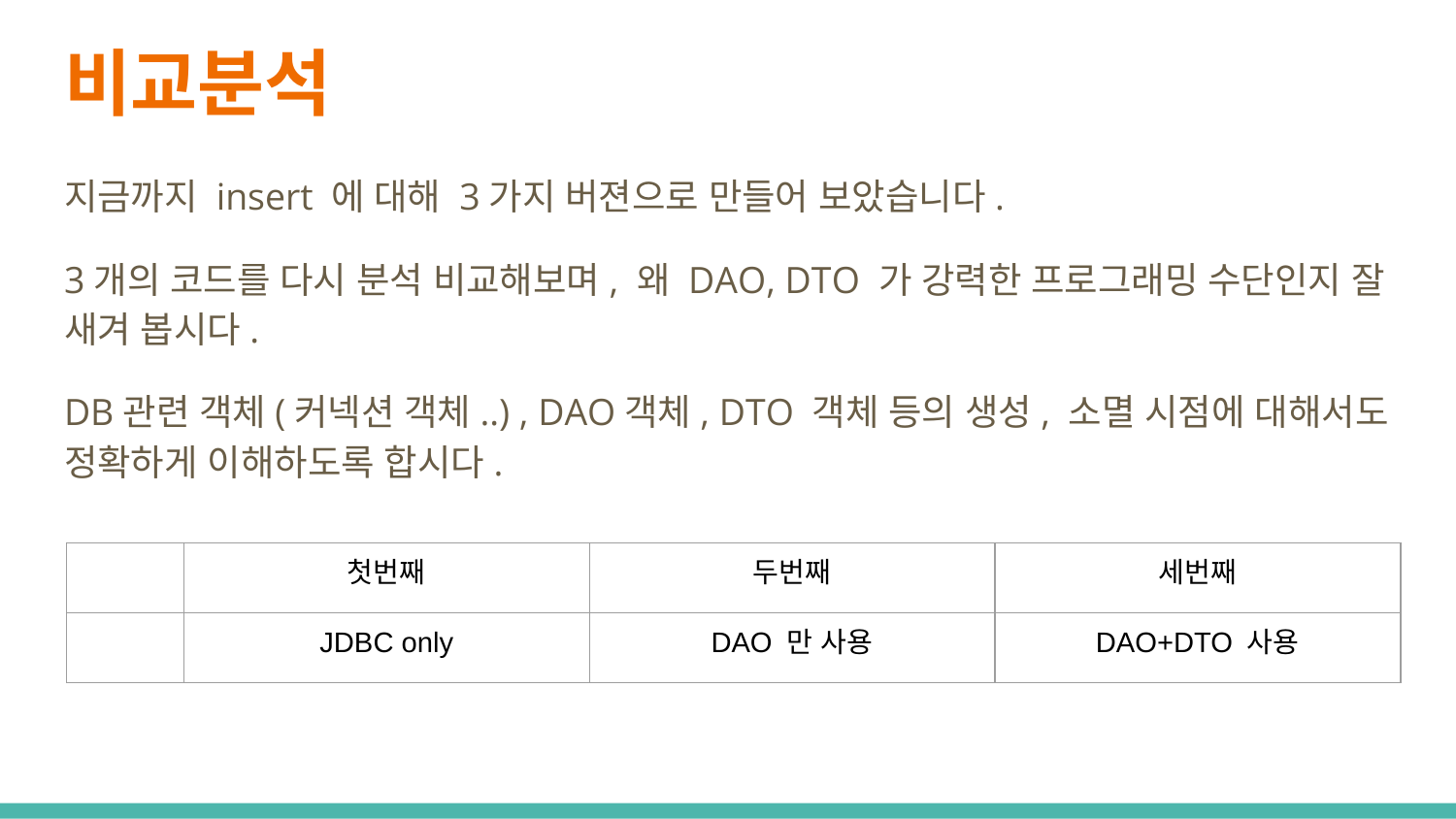

# 비교분석
지금까지 insert 에 대해 3가지 버젼으로 만들어 보았습니다.
3개의 코드를 다시 분석 비교해보며, 왜 DAO, DTO 가 강력한 프로그래밍 수단인지 잘 새겨 봅시다.
DB관련 객체(커넥션 객체..) , DAO객체, DTO 객체 등의 생성, 소멸 시점에 대해서도 정확하게 이해하도록 합시다.
|  | 첫번째 | 두번째 | 세번째 |
| --- | --- | --- | --- |
|  | JDBC only | DAO 만 사용 | DAO+DTO 사용 |